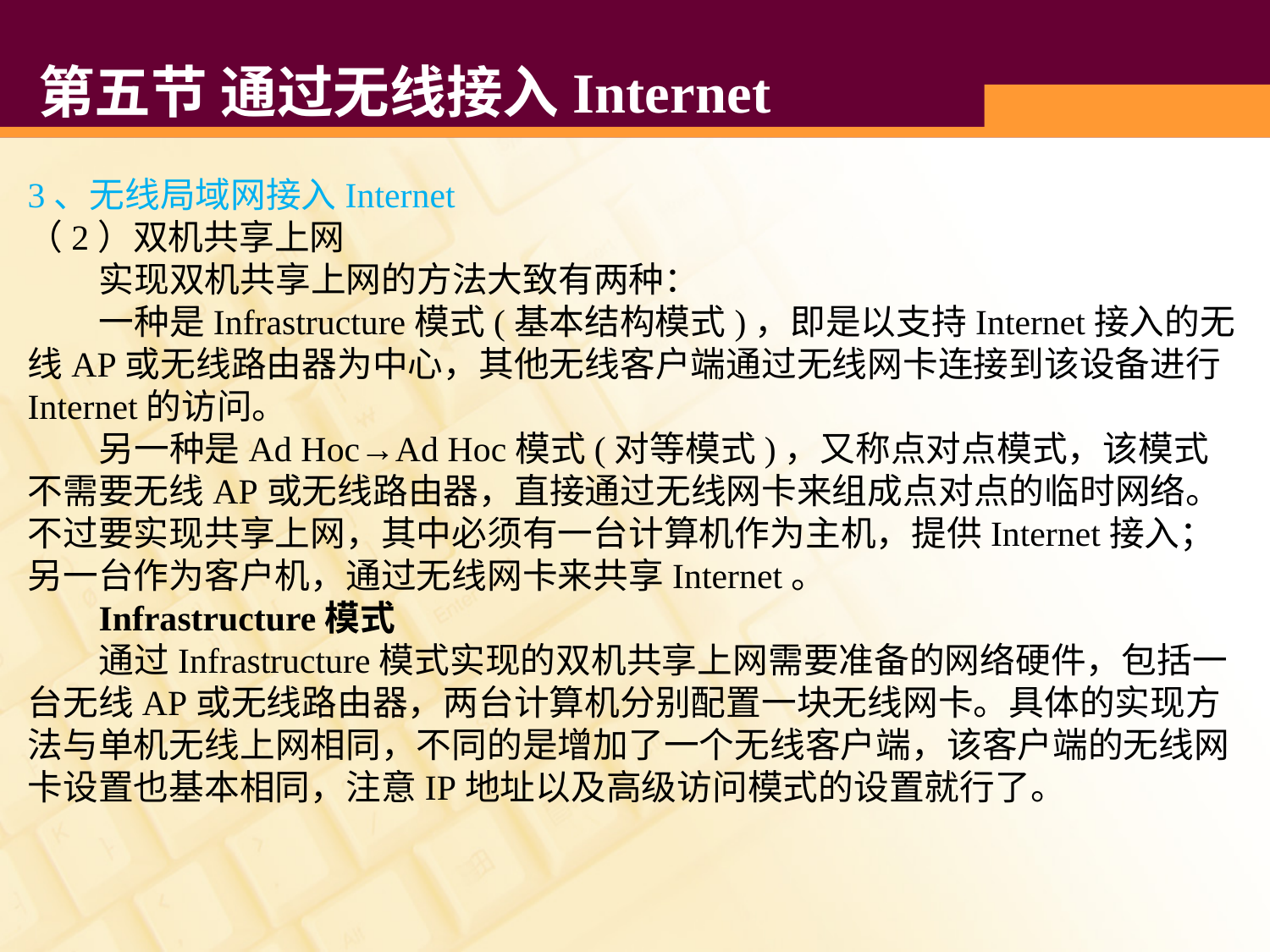

# 第五节 通过无线接入Internet
3、无线局域网接入Internet
（2）双机共享上网
        实现双机共享上网的方法大致有两种：
        一种是Infrastructure模式(基本结构模式)，即是以支持Internet接入的无线AP或无线路由器为中心，其他无线客户端通过无线网卡连接到该设备进行Internet的访问。
        另一种是Ad Hoc→Ad Hoc模式(对等模式)，又称点对点模式，该模式不需要无线AP或无线路由器，直接通过无线网卡来组成点对点的临时网络。不过要实现共享上网，其中必须有一台计算机作为主机，提供Internet接入；另一台作为客户机，通过无线网卡来共享Internet。
        Infrastructure模式
        通过Infrastructure模式实现的双机共享上网需要准备的网络硬件，包括一台无线AP或无线路由器，两台计算机分别配置一块无线网卡。具体的实现方法与单机无线上网相同，不同的是增加了一个无线客户端，该客户端的无线网卡设置也基本相同，注意IP地址以及高级访问模式的设置就行了。